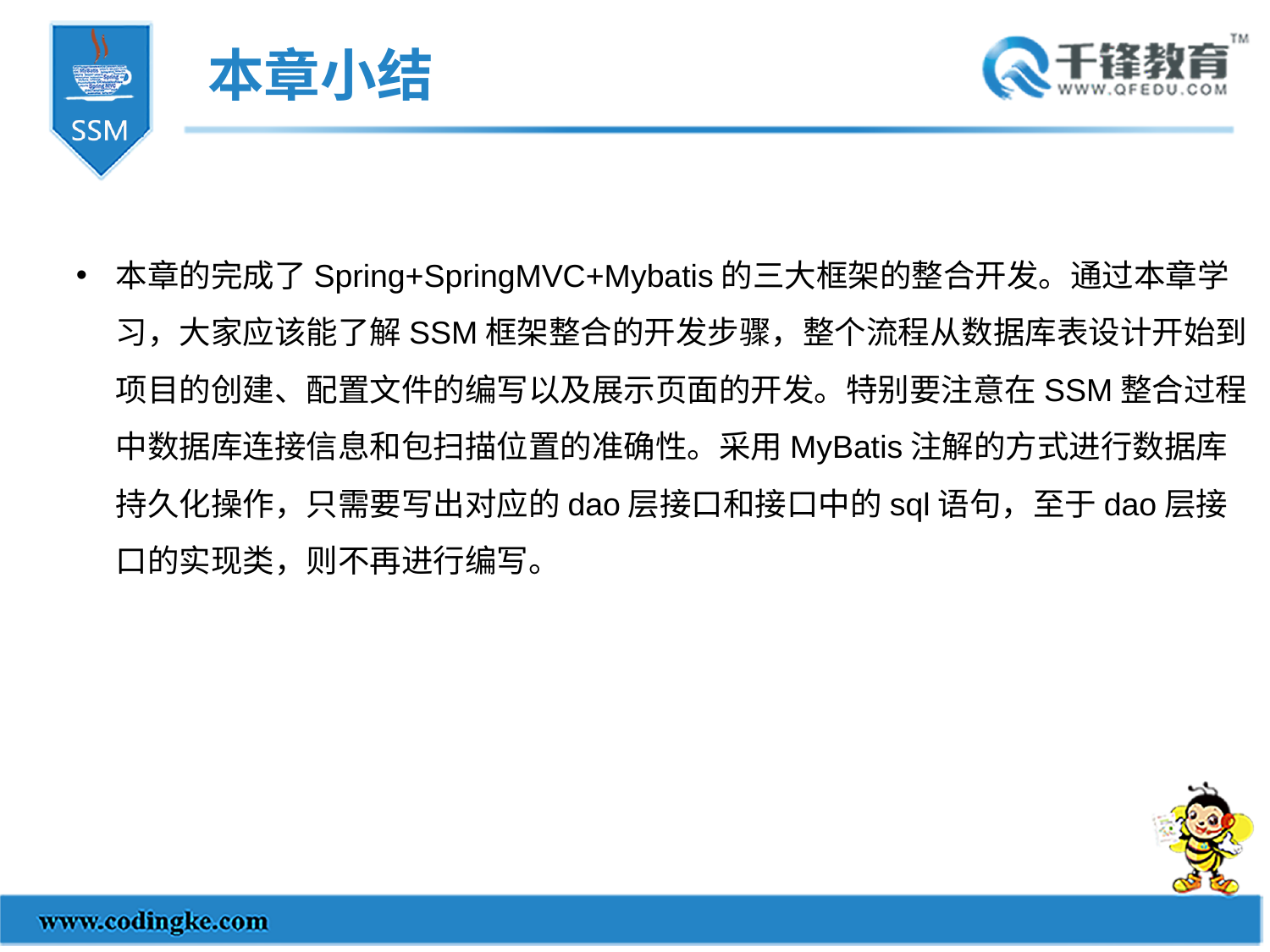

本章小结
本章的完成了Spring+SpringMVC+Mybatis的三大框架的整合开发。通过本章学习，大家应该能了解SSM框架整合的开发步骤，整个流程从数据库表设计开始到项目的创建、配置文件的编写以及展示页面的开发。特别要注意在SSM整合过程中数据库连接信息和包扫描位置的准确性。采用MyBatis注解的方式进行数据库持久化操作，只需要写出对应的dao层接口和接口中的sql语句，至于dao层接口的实现类，则不再进行编写。